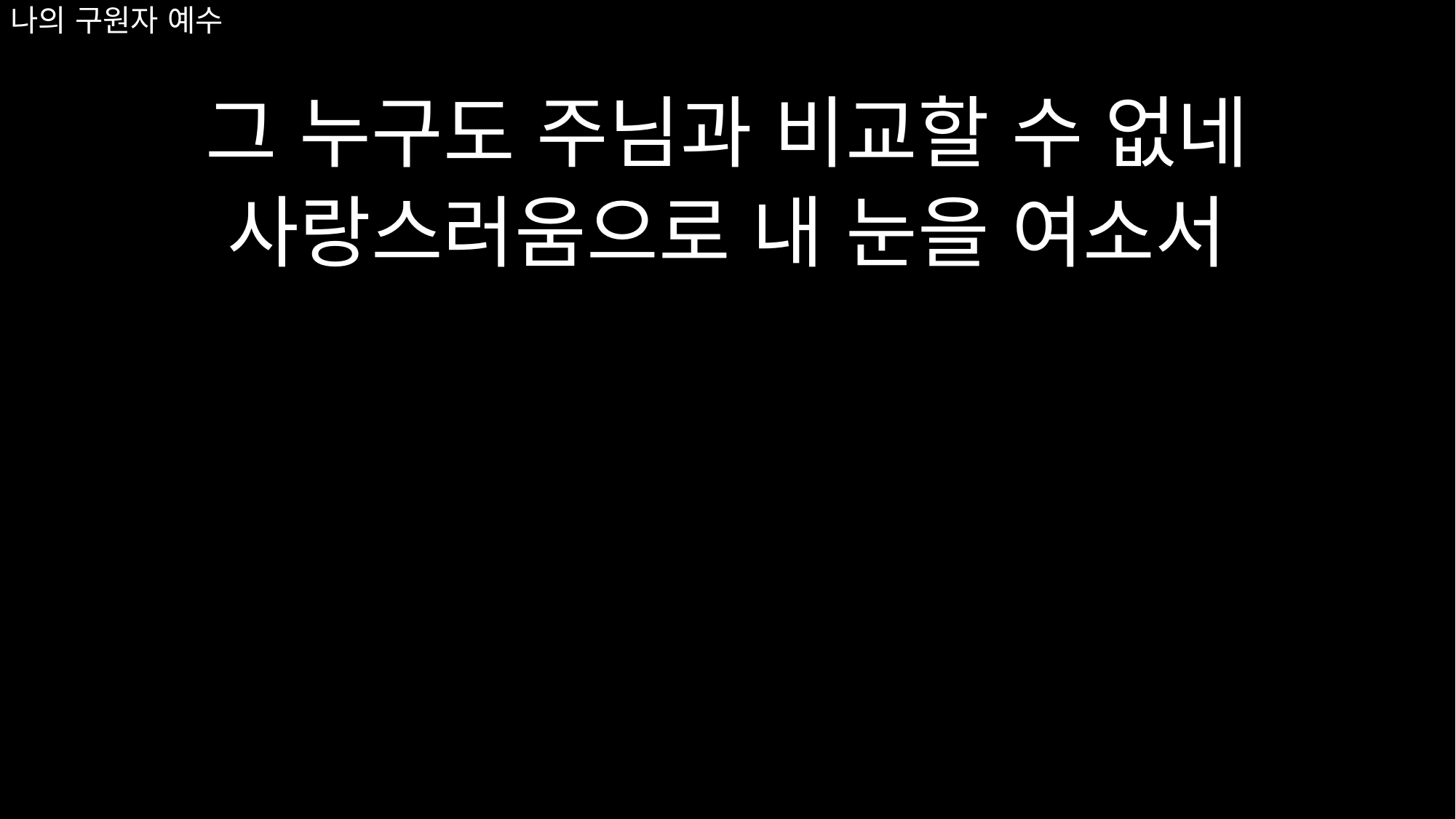

# 나의 구원자 예수
그 누구도 주님과 비교할 수 없네
사랑스러움으로 내 눈을 여소서